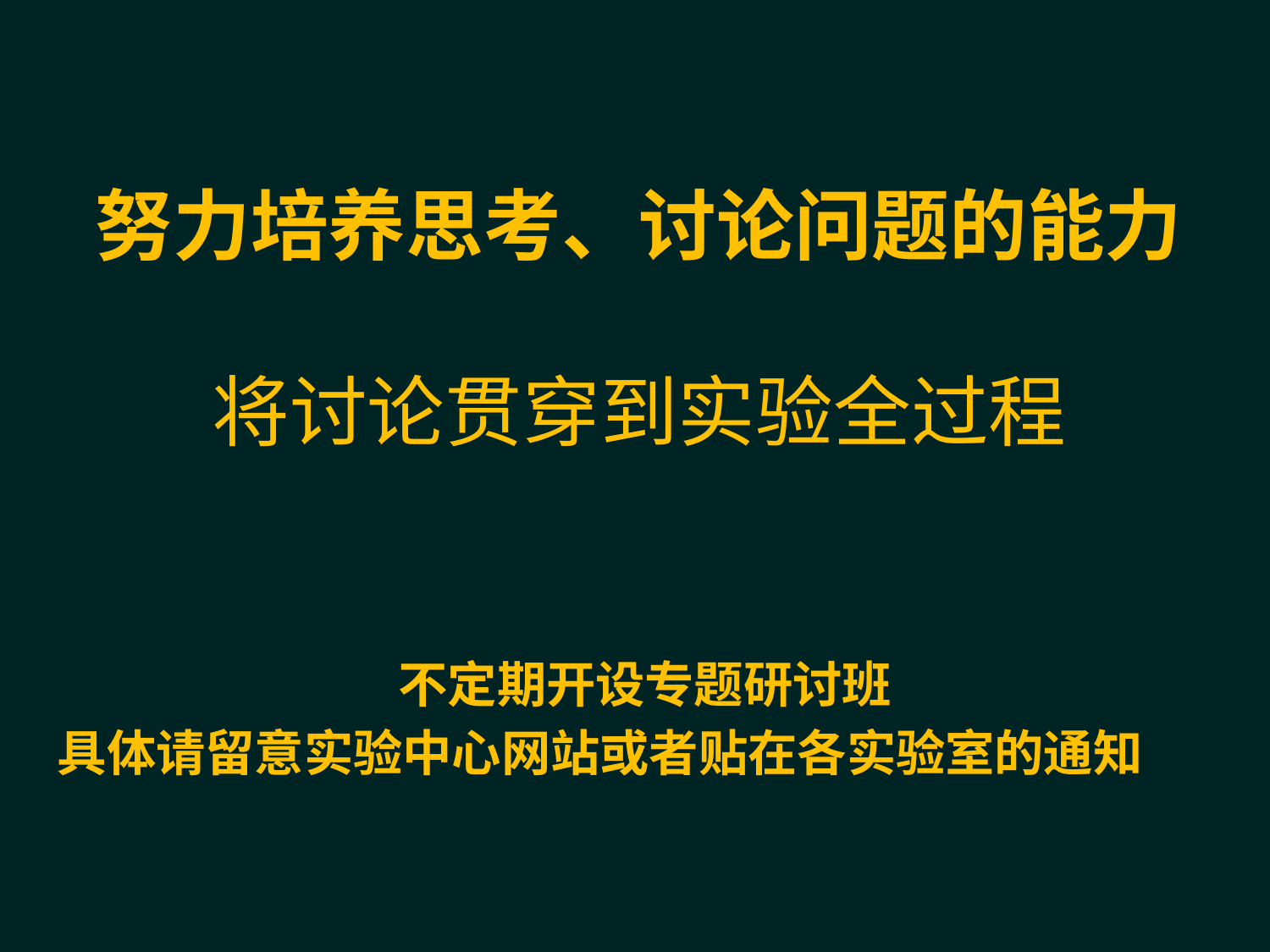

努力培养思考、讨论问题的能力将讨论贯穿到实验全过程
不定期开设专题研讨班
具体请留意实验中心网站或者贴在各实验室的通知